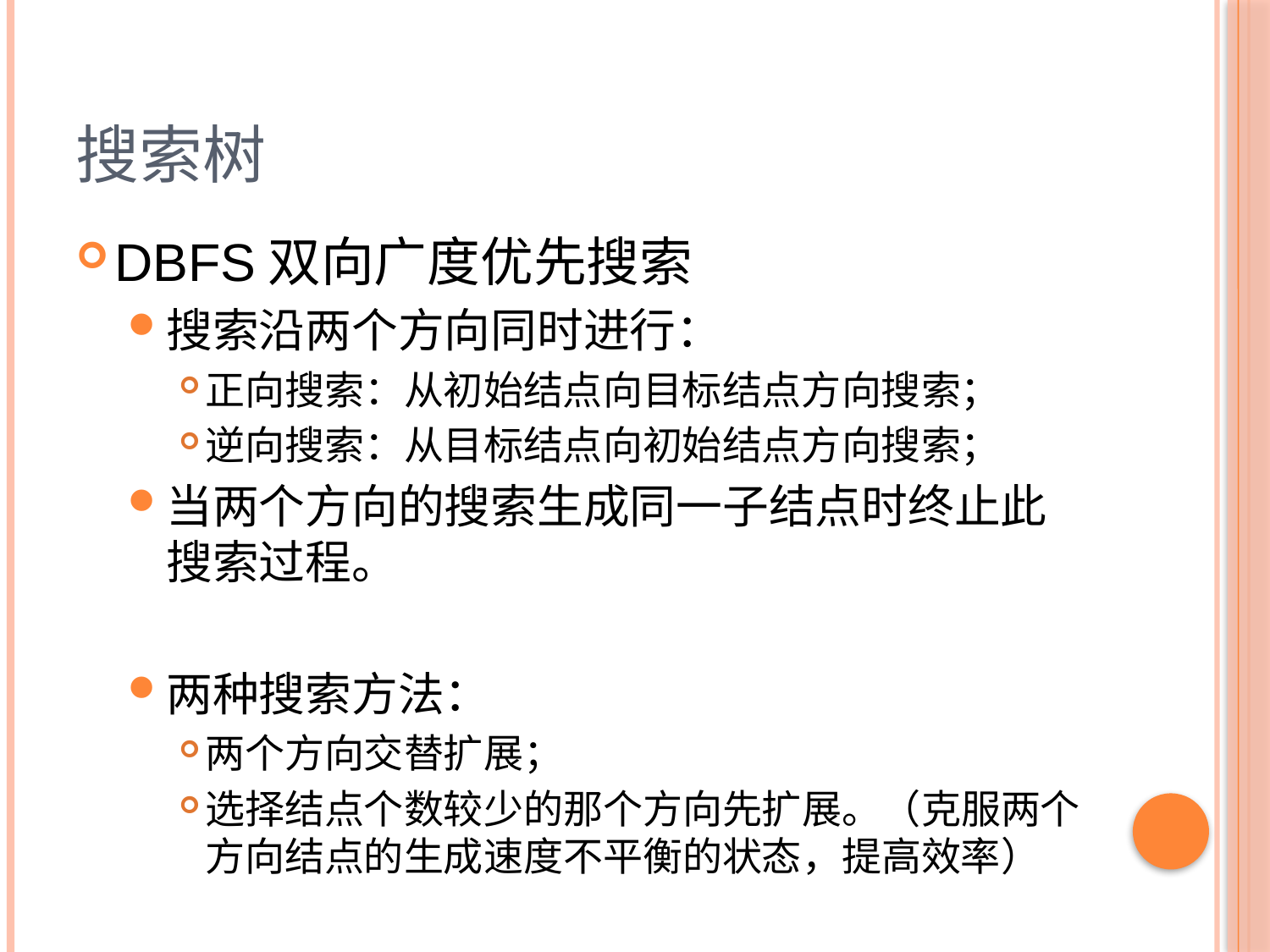

# 搜索树
DBFS双向广度优先搜索
搜索沿两个方向同时进行：
正向搜索：从初始结点向目标结点方向搜索；
逆向搜索：从目标结点向初始结点方向搜索；
当两个方向的搜索生成同一子结点时终止此搜索过程。

两种搜索方法：
两个方向交替扩展；
选择结点个数较少的那个方向先扩展。（克服两个方向结点的生成速度不平衡的状态，提高效率）